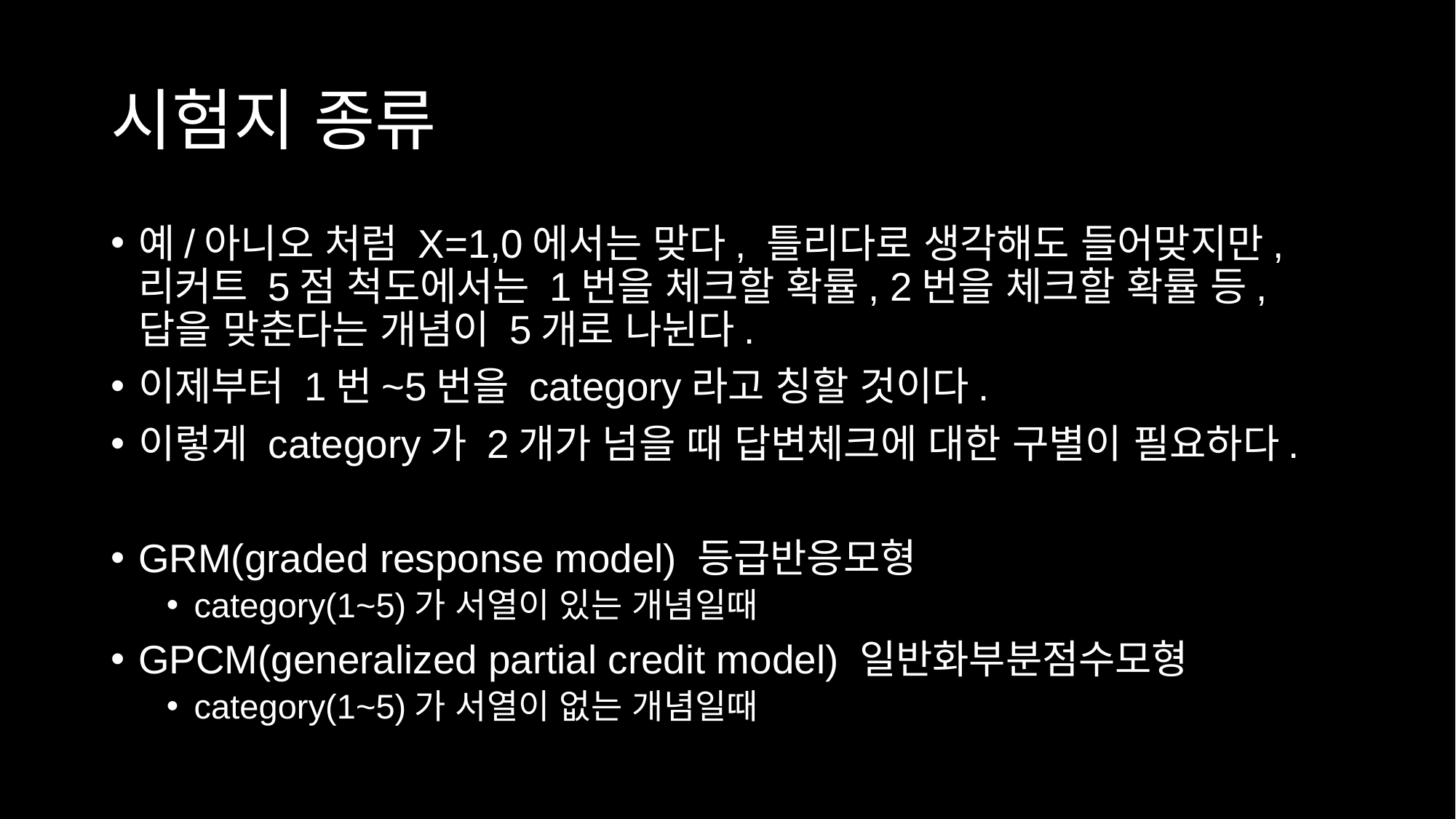

# 시험지 종류
예/아니오 처럼 X=1,0에서는 맞다, 틀리다로 생각해도 들어맞지만, 리커트 5점 척도에서는 1번을 체크할 확률, 2번을 체크할 확률 등, 답을 맞춘다는 개념이 5개로 나뉜다.
이제부터 1번~5번을 category라고 칭할 것이다.
이렇게 category가 2개가 넘을 때 답변체크에 대한 구별이 필요하다.

GRM(graded response model) 등급반응모형
category(1~5)가 서열이 있는 개념일때
GPCM(generalized partial credit model) 일반화부분점수모형
category(1~5)가 서열이 없는 개념일때